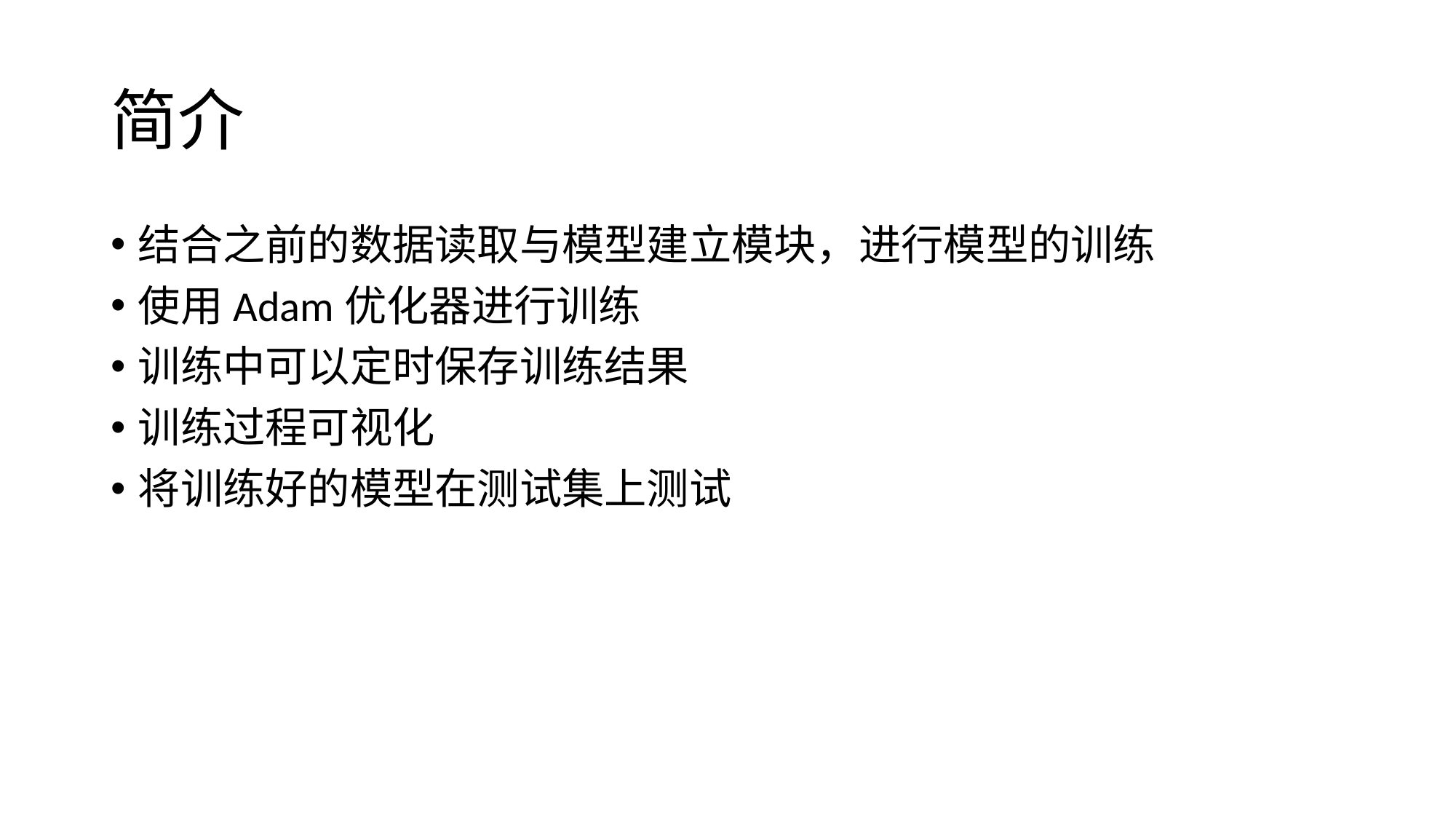

# 简介
结合之前的数据读取与模型建立模块，进行模型的训练
使用Adam优化器进行训练
训练中可以定时保存训练结果
训练过程可视化
将训练好的模型在测试集上测试